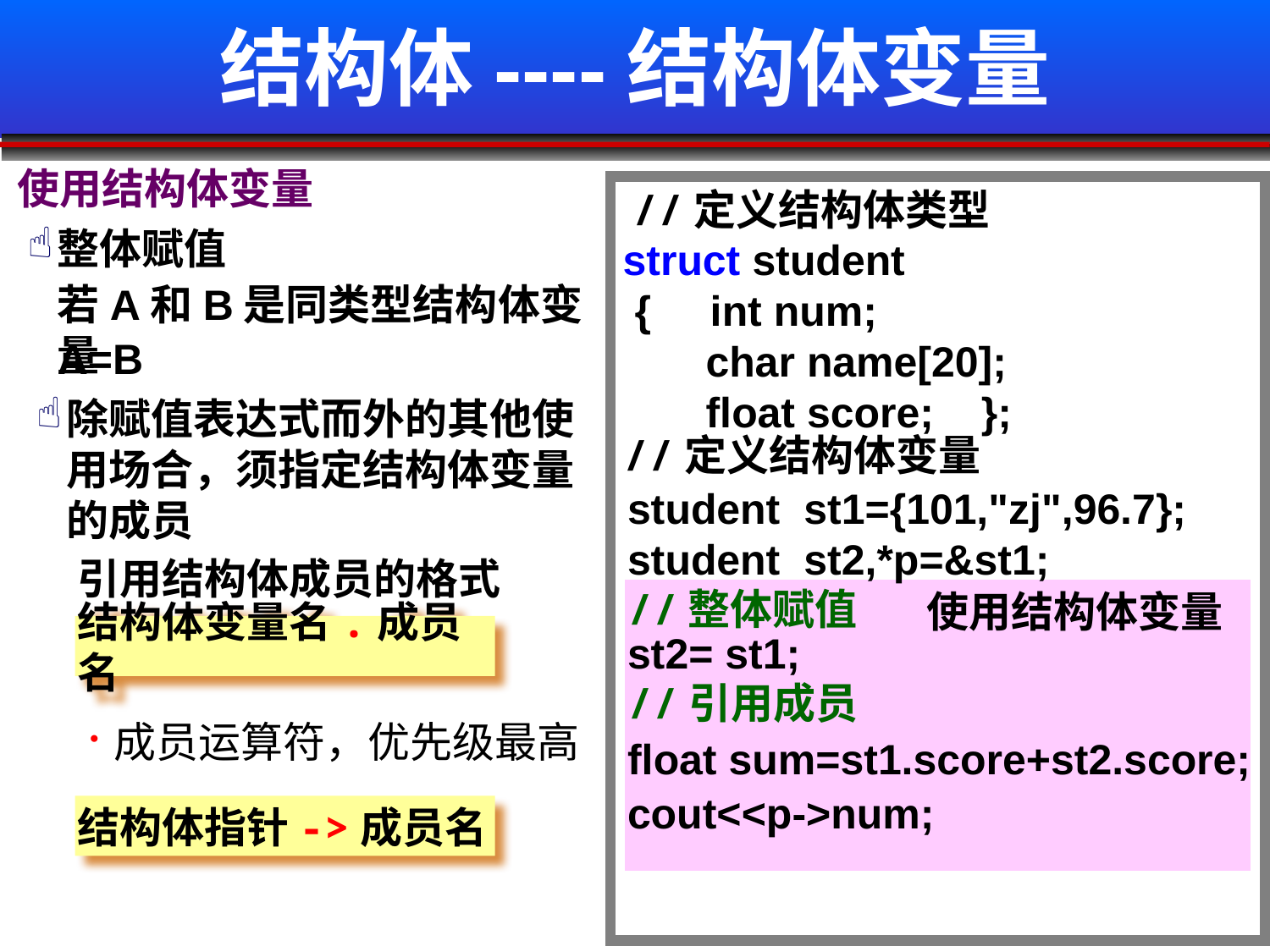

# 结构体----结构体变量

使用结构体变量

struct student
 {     int num;
       char name[20];
       float score;    };
 //定义结构体类型
整体赋值
若A和B是同类型结构体变量
A=B
除赋值表达式而外的其他使用场合，须指定结构体变量的成员
//定义结构体变量
student  st1={101,"zj",96.7};
student  st2,*p=&st1;
引用结构体成员的格式
//整体赋值
使用结构体变量

结构体变量名.成员名
st2= st1;
//引用成员
成员运算符，优先级最高
.
float sum=st1.score+st2.score;
cout<<p->num;
结构体指针->成员名